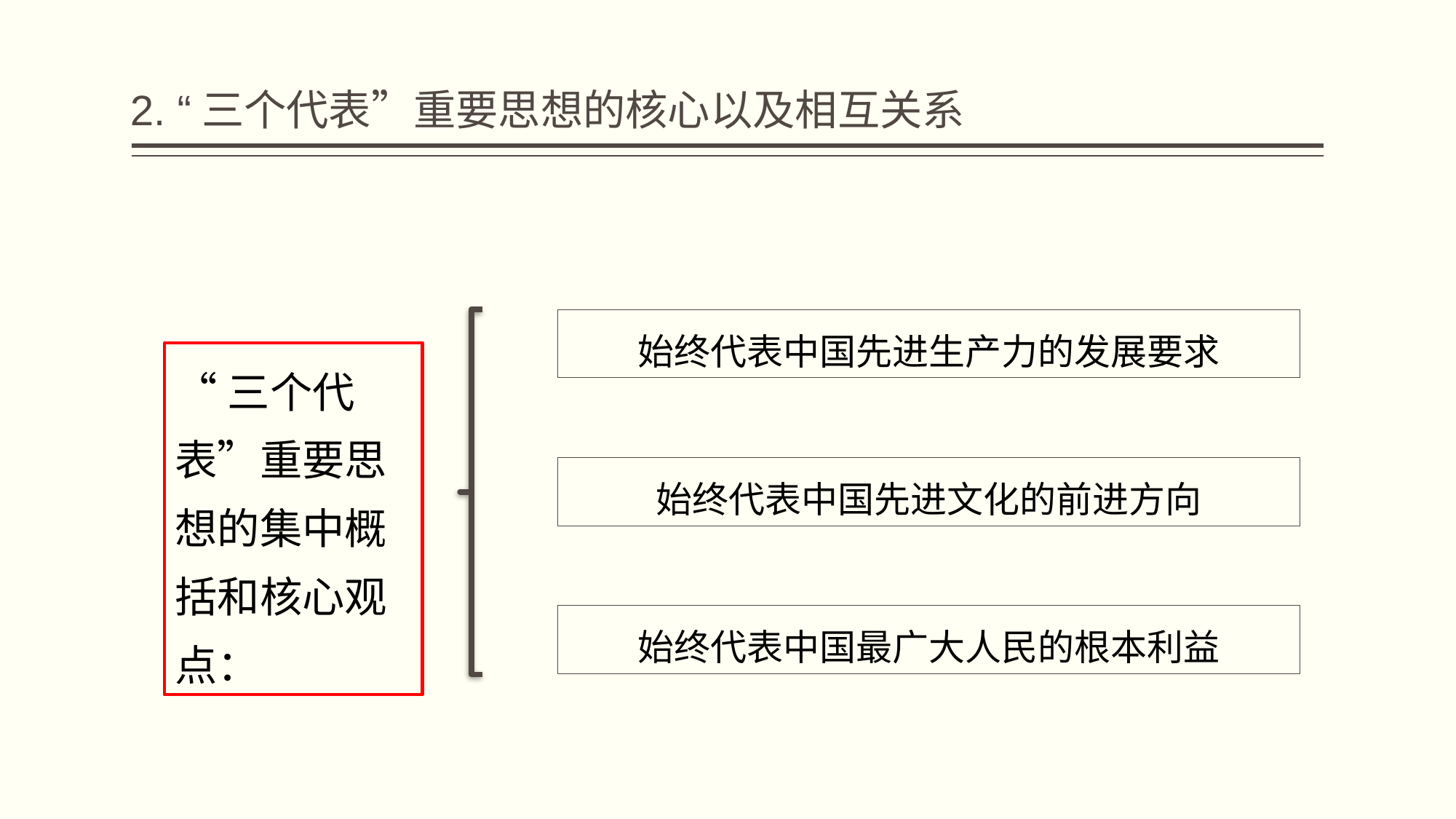

# 2. “三个代表”重要思想的核心以及相互关系

始终代表中国先进生产力的发展要求
“三个代表”重要思想的集中概括和核心观点：
始终代表中国先进文化的前进方向
始终代表中国最广大人民的根本利益